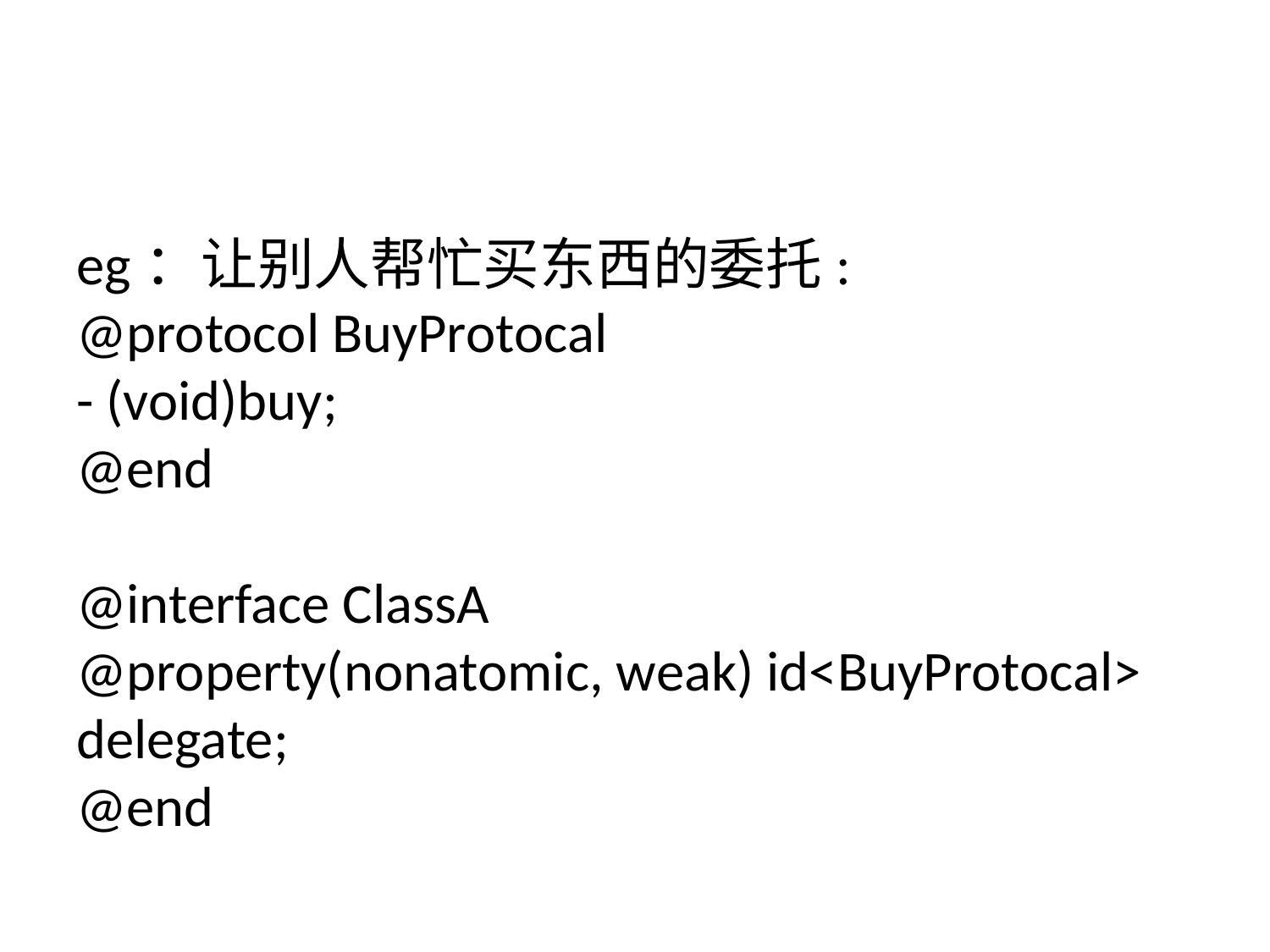

eg：让别人帮忙买东西的委托:
@protocol BuyProtocal
- (void)buy;
@end
@interface ClassA
@property(nonatomic, weak) id<BuyProtocal> delegate;
@end